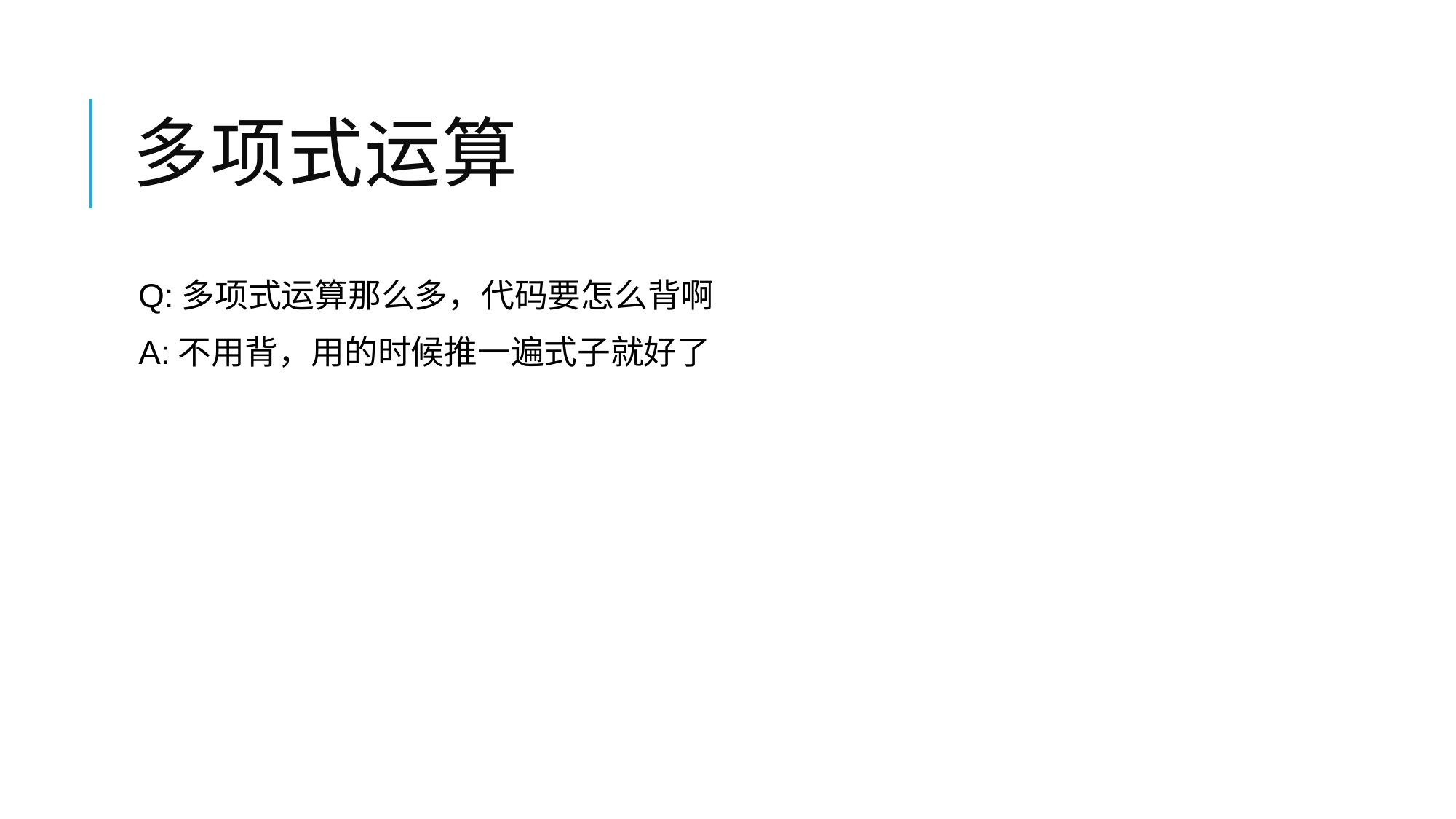

# 多项式运算
Q:多项式运算那么多，代码要怎么背啊
A:不用背，用的时候推一遍式子就好了